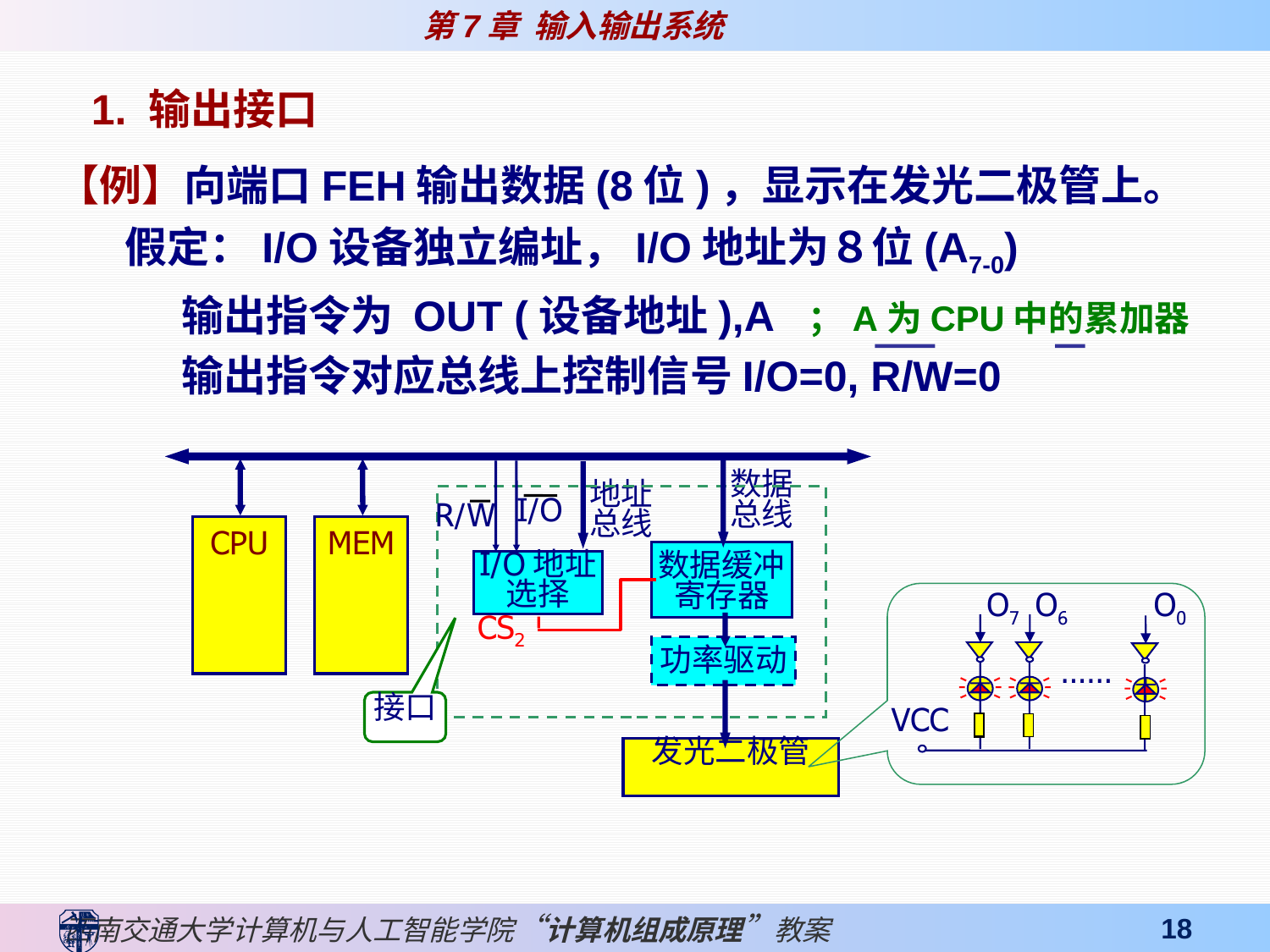

1. 输出接口
【例】向端口FEH输出数据(8位)，显示在发光二极管上。
      假定：I/O设备独立编址，I/O地址为８位(A7-0)
            输出指令为 OUT (设备地址),A  ；A为CPU中的累加器
            输出指令对应总线上控制信号I/O=0, R/W=0

数据
总线
地址
总线
I/O

R/W

CPU
MEM
数据缓冲
寄存器
I/O地址
选择

O7
O6
O0

……

VCC

CS2

功率驱动

接口
发光二极管